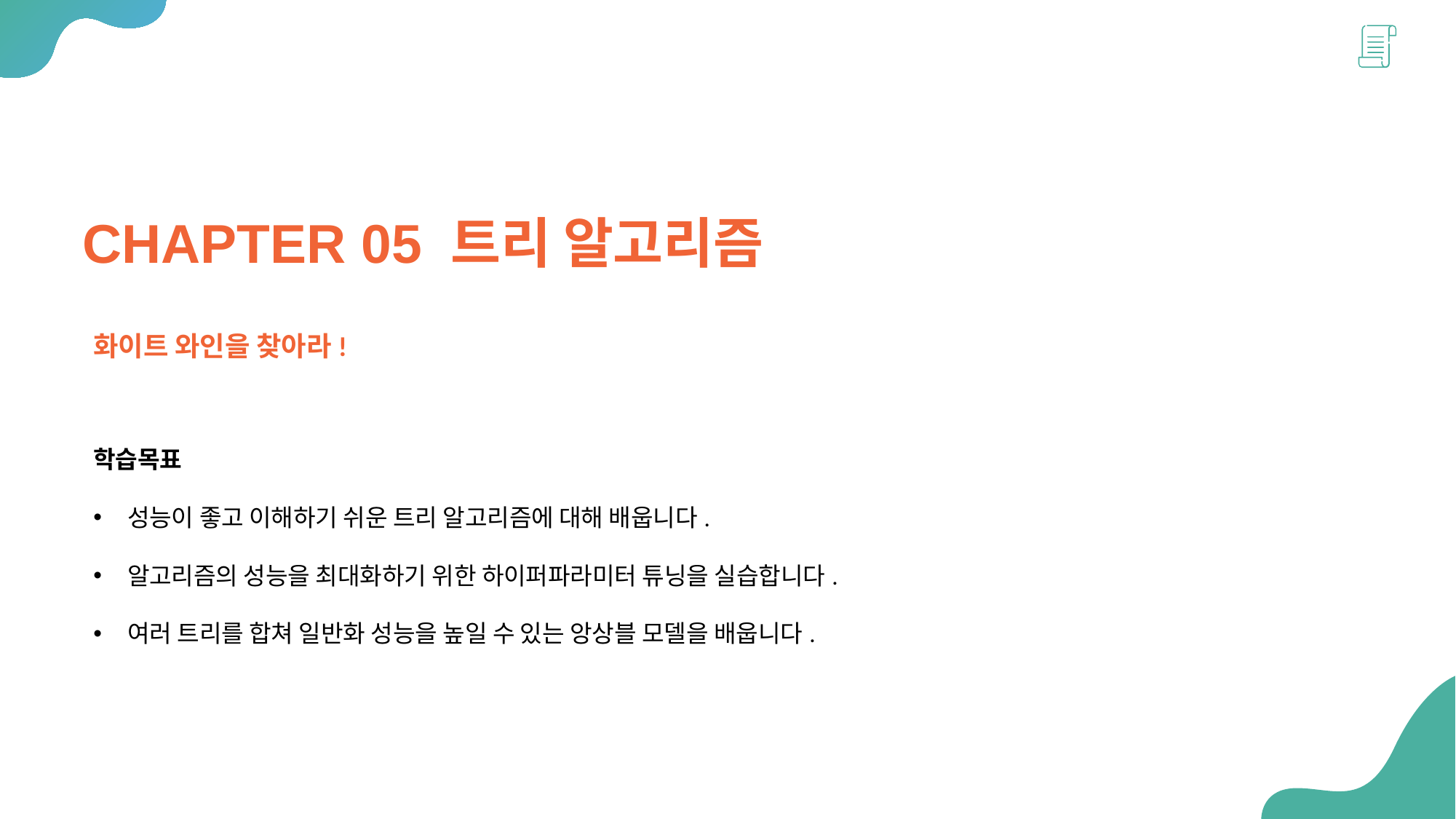

CHAPTER 05 트리 알고리즘
화이트 와인을 찾아라!
학습목표
성능이 좋고 이해하기 쉬운 트리 알고리즘에 대해 배웁니다.
알고리즘의 성능을 최대화하기 위한 하이퍼파라미터 튜닝을 실습합니다.
여러 트리를 합쳐 일반화 성능을 높일 수 있는 앙상블 모델을 배웁니다.